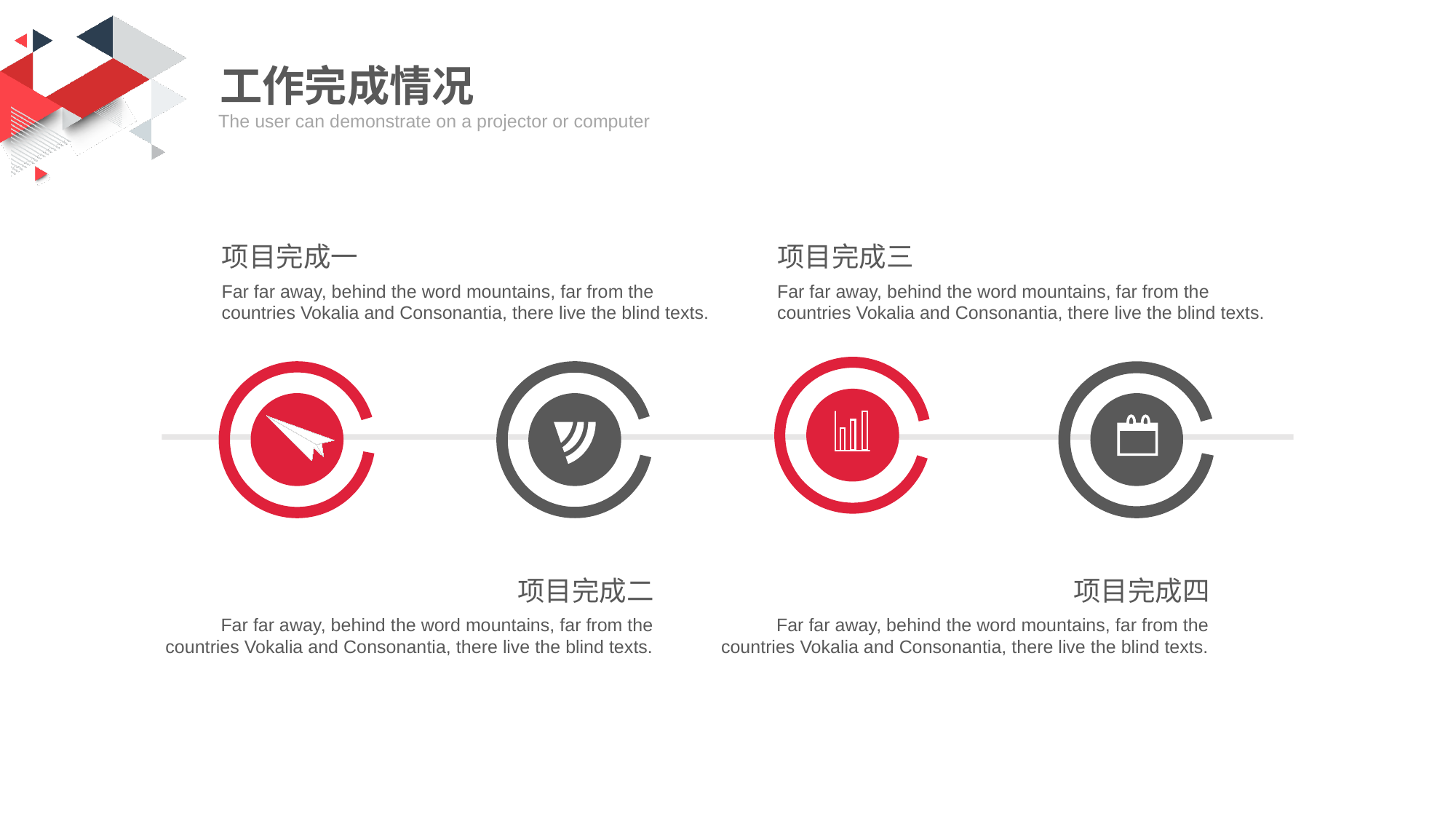

工作完成情况
The user can demonstrate on a projector or computer
项目完成一
Far far away, behind the word mountains, far from the countries Vokalia and Consonantia, there live the blind texts.
项目完成三
Far far away, behind the word mountains, far from the countries Vokalia and Consonantia, there live the blind texts.

项目完成二
Far far away, behind the word mountains, far from the countries Vokalia and Consonantia, there live the blind texts.
项目完成四
Far far away, behind the word mountains, far from the countries Vokalia and Consonantia, there live the blind texts.